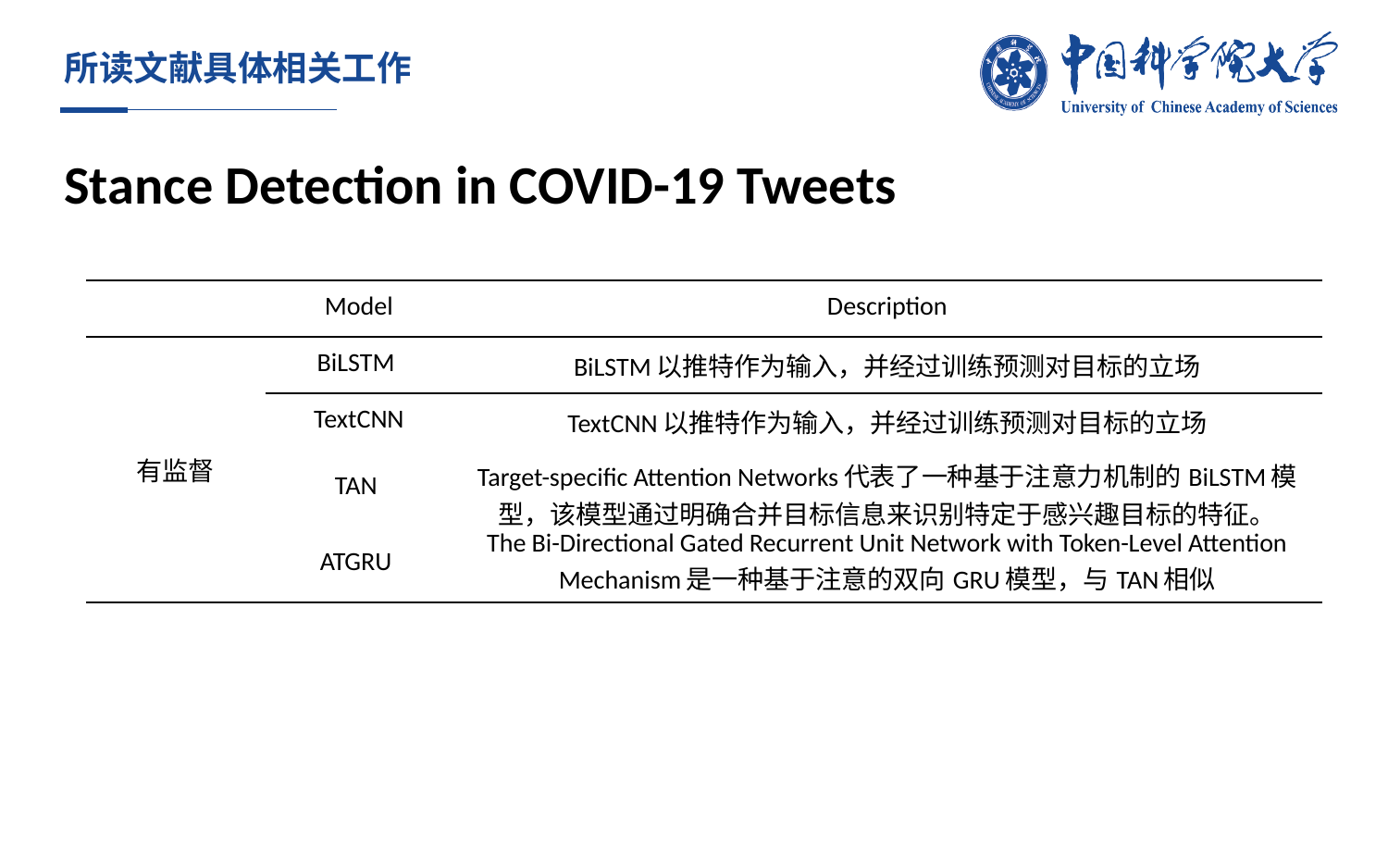

# 所读文献具体相关工作
Stance Detection in COVID-19 Tweets
|  | Model | Description |
| --- | --- | --- |
| 有监督 | BiLSTM | BiLSTM以推特作为输入，并经过训练预测对目标的立场 |
|  | TextCNN | TextCNN以推特作为输入，并经过训练预测对目标的立场 |
|  | TAN | Target-specific Attention Networks代表了一种基于注意力机制的BiLSTM模型，该模型通过明确合并目标信息来识别特定于感兴趣目标的特征。 |
|  | ATGRU | The Bi-Directional Gated Recurrent Unit Network with Token-Level Attention Mechanism是一种基于注意的双向GRU模型，与TAN相似 |